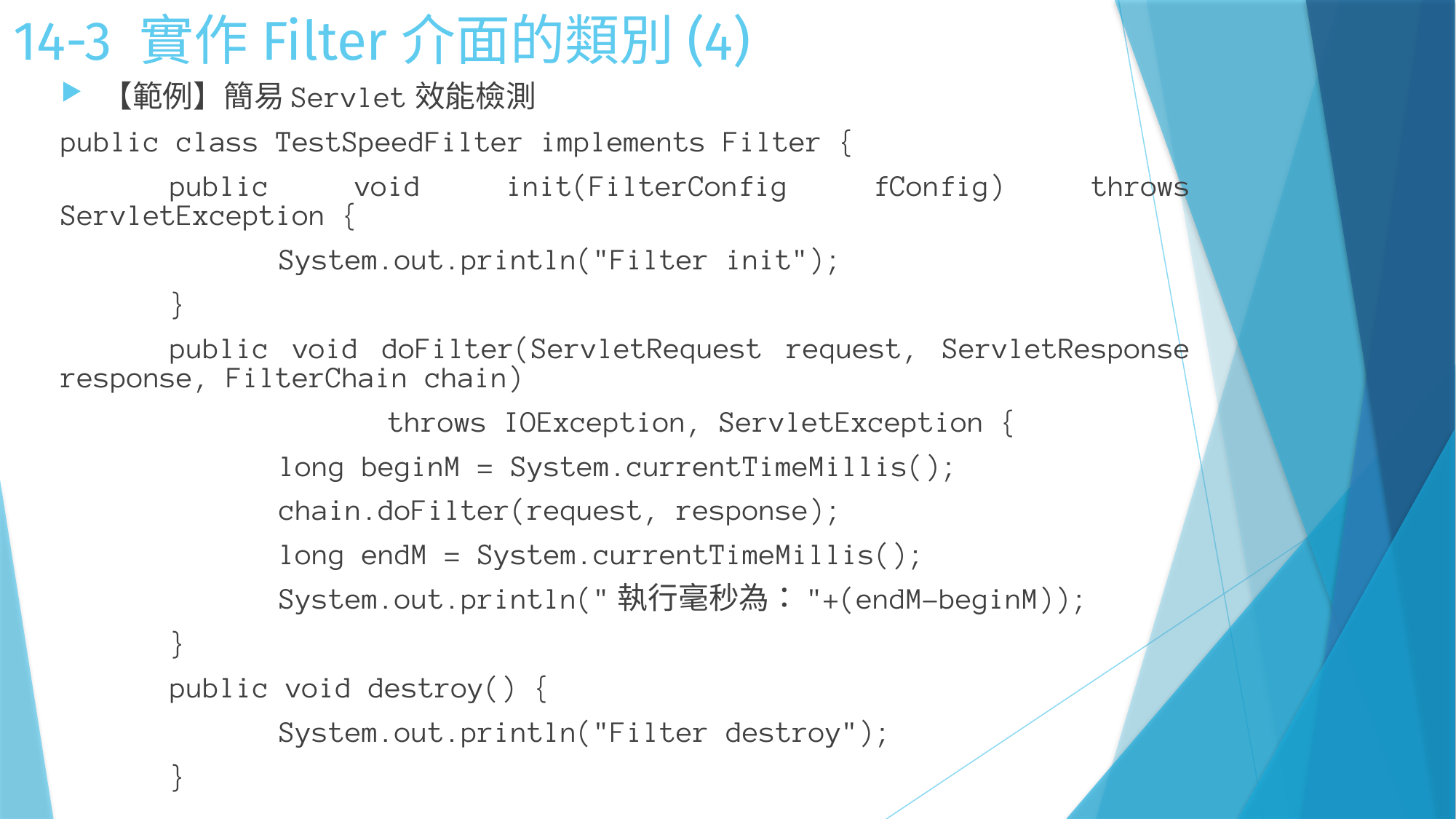

# 14-3 實作Filter介面的類別(4)
【範例】簡易Servlet效能檢測
public class TestSpeedFilter implements Filter {
	public void init(FilterConfig fConfig) throws ServletException {
		System.out.println("Filter init");
	}
	public void doFilter(ServletRequest request, ServletResponse response, FilterChain chain)
			throws IOException, ServletException {
		long beginM = System.currentTimeMillis();
		chain.doFilter(request, response);
		long endM = System.currentTimeMillis();
		System.out.println("執行毫秒為："+(endM-beginM));
	}
	public void destroy() {
		System.out.println("Filter destroy");
	}